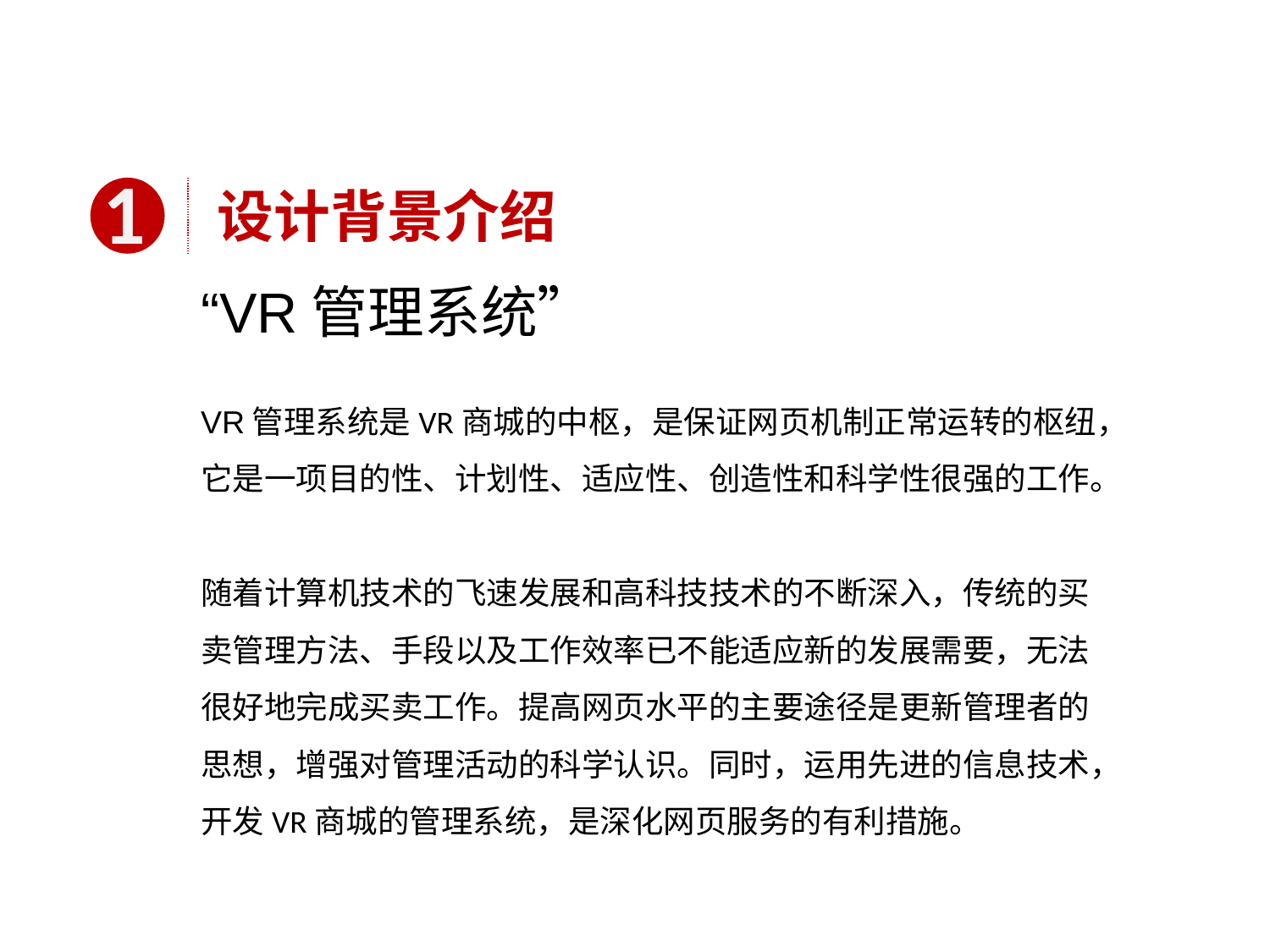

1
设计背景介绍

“VR管理系统”

VR管理系统是VR商城的中枢，是保证网页机制正常运转的枢纽，它是一项目的性、计划性、适应性、创造性和科学性很强的工作。
随着计算机技术的飞速发展和高科技技术的不断深入，传统的买卖管理方法、手段以及工作效率已不能适应新的发展需要，无法很好地完成买卖工作。提高网页水平的主要途径是更新管理者的思想，增强对管理活动的科学认识。同时，运用先进的信息技术，开发VR商城的管理系统，是深化网页服务的有利措施。